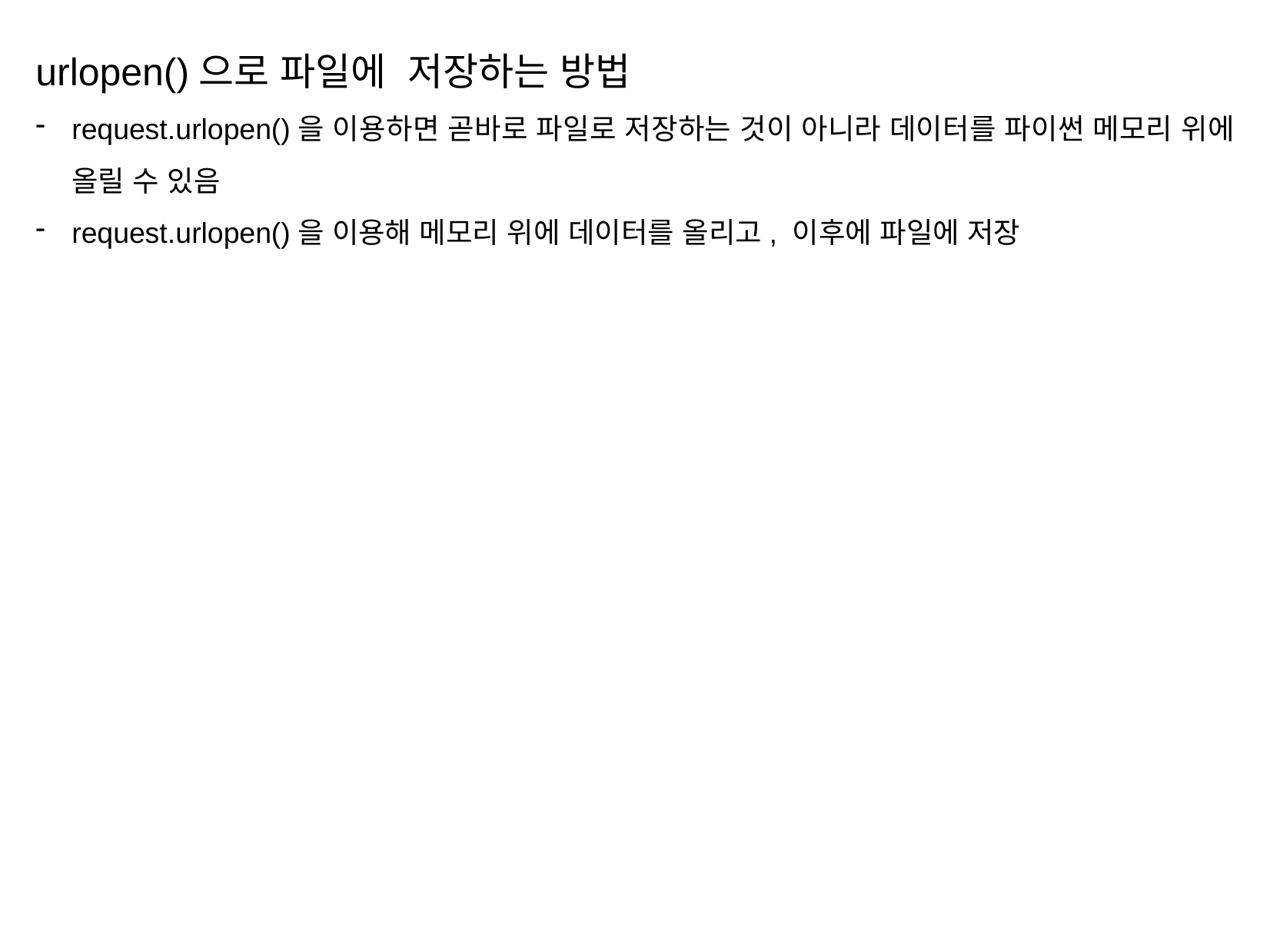

urlopen()으로 파일에  저장하는 방법
request.urlopen()을 이용하면 곧바로 파일로 저장하는 것이 아니라 데이터를 파이썬 메모리 위에 올릴 수 있음
request.urlopen()을 이용해 메모리 위에 데이터를 올리고, 이후에 파일에 저장